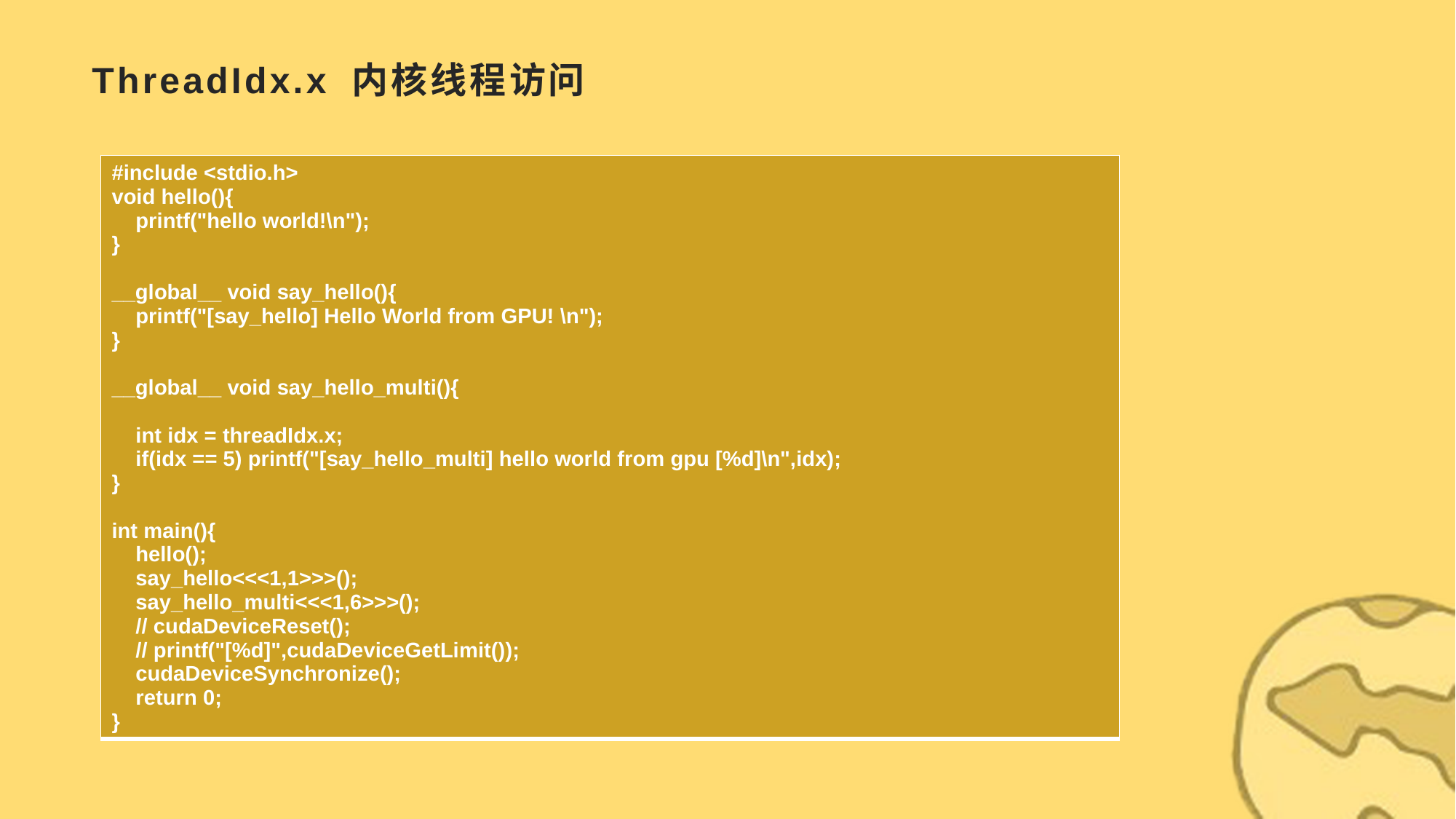

# ThreadIdx.x 内核线程访问
| #include <stdio.h> void hello(){ printf("hello world!\n"); } \_\_global\_\_ void say\_hello(){ printf("[say\_hello] Hello World from GPU! \n"); } \_\_global\_\_ void say\_hello\_multi(){ int idx = threadIdx.x; if(idx == 5) printf("[say\_hello\_multi] hello world from gpu [%d]\n",idx); } int main(){ hello(); say\_hello<<<1,1>>>(); say\_hello\_multi<<<1,6>>>(); // cudaDeviceReset(); // printf("[%d]",cudaDeviceGetLimit()); cudaDeviceSynchronize(); return 0; } |
| --- |